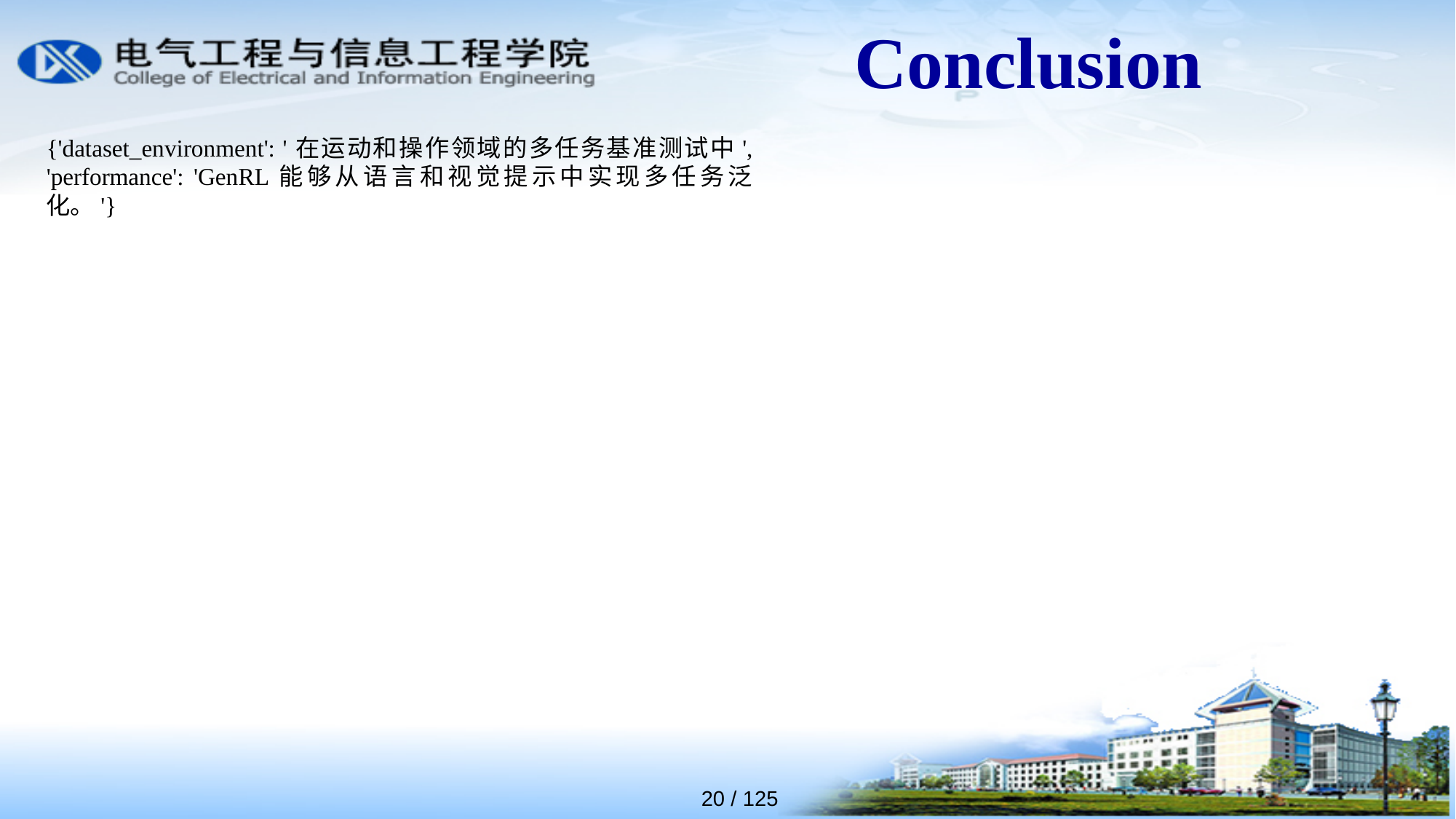

Conclusion
{'dataset_environment': '在运动和操作领域的多任务基准测试中', 'performance': 'GenRL能够从语言和视觉提示中实现多任务泛化。'}
20 / 125